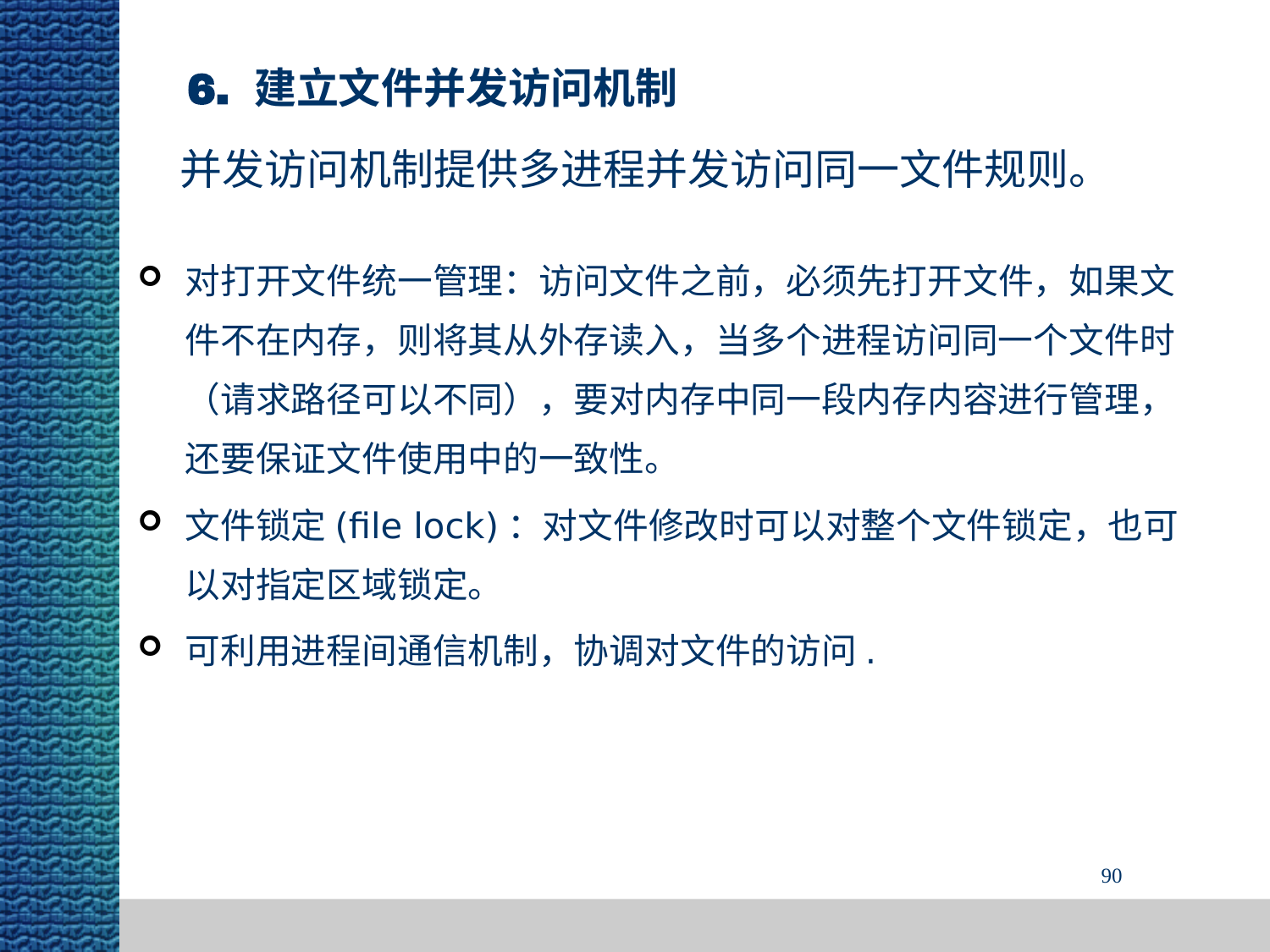

6. 建立文件并发访问机制
　并发访问机制提供多进程并发访问同一文件规则。
对打开文件统一管理：访问文件之前，必须先打开文件，如果文件不在内存，则将其从外存读入，当多个进程访问同一个文件时（请求路径可以不同），要对内存中同一段内存内容进行管理，还要保证文件使用中的一致性。
文件锁定(file lock)：对文件修改时可以对整个文件锁定，也可以对指定区域锁定。
可利用进程间通信机制，协调对文件的访问.
90